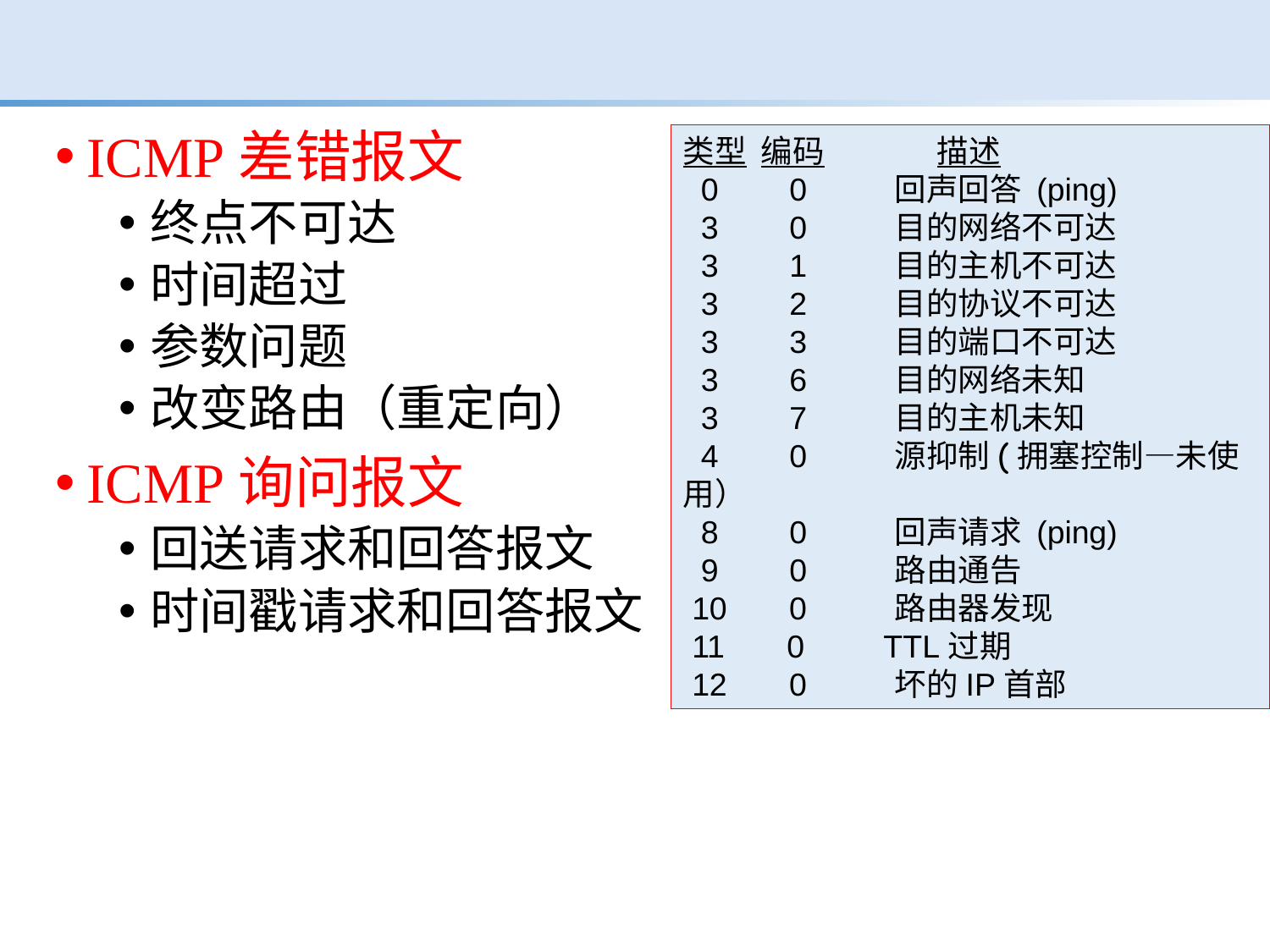

#
ICMP差错报文
终点不可达
时间超过
参数问题
改变路由（重定向）
ICMP询问报文
回送请求和回答报文
时间戳请求和回答报文
类型  编码     	描述
  0        0         回声回答 (ping)
  3        0         目的网络不可达
  3        1         目的主机不可达
  3        2         目的协议不可达
  3        3         目的端口不可达
  3        6         目的网络未知
  3        7         目的主机未知
  4        0         源抑制(拥塞控制—未使用）
  8        0         回声请求 (ping)
  9        0         路由通告
 10       0         路由器发现
 11       0         TTL过期
 12       0         坏的IP首部